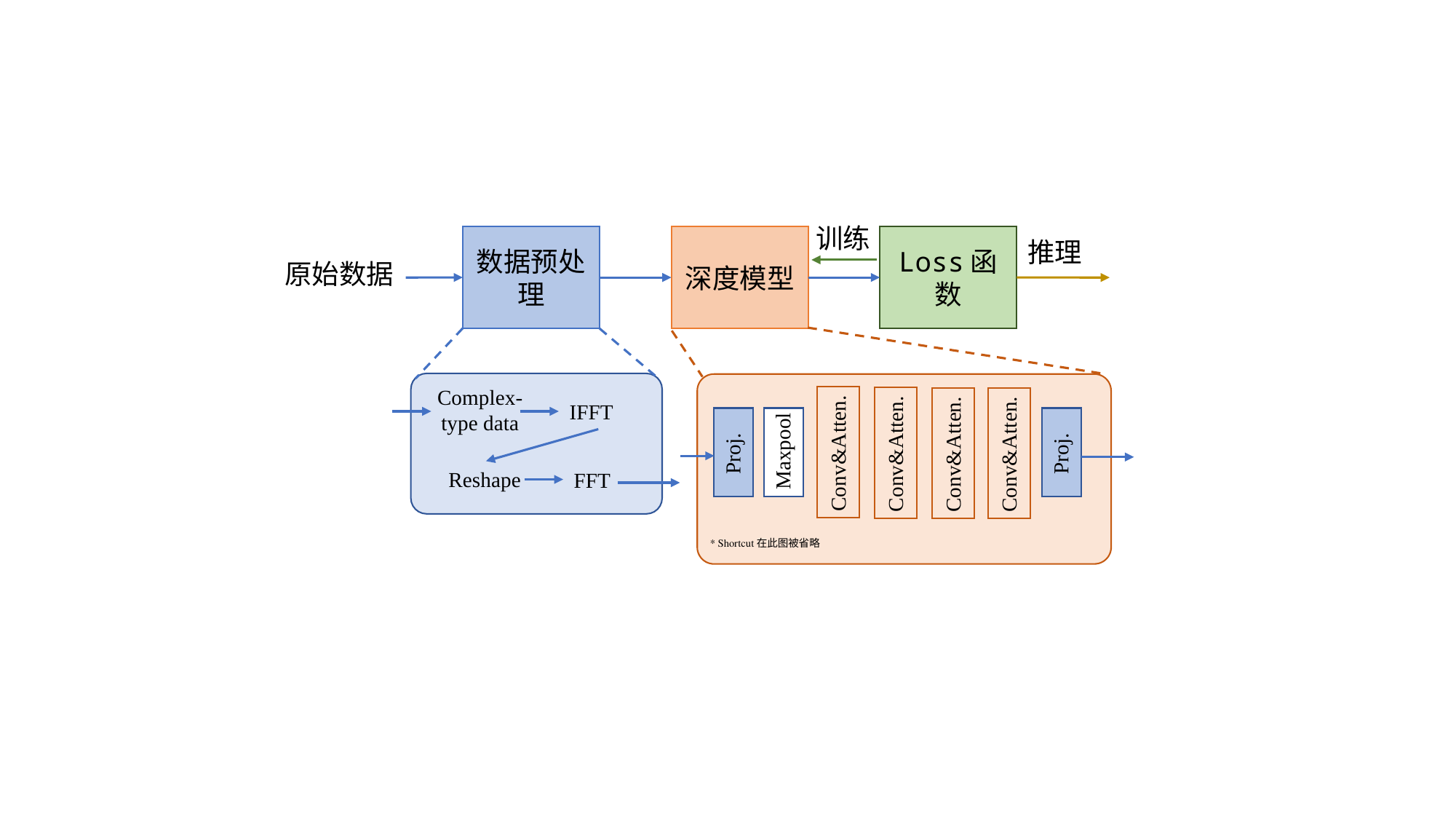

训练
数据预处理
深度模型
Loss函数
推理
原始数据

Complex-type data

IFFT

Maxpool
Conv&Atten.
Proj.
Proj.
Conv&Atten.
Conv&Atten.
Conv&Atten.
Reshape
FFT
* Shortcut在此图被省略